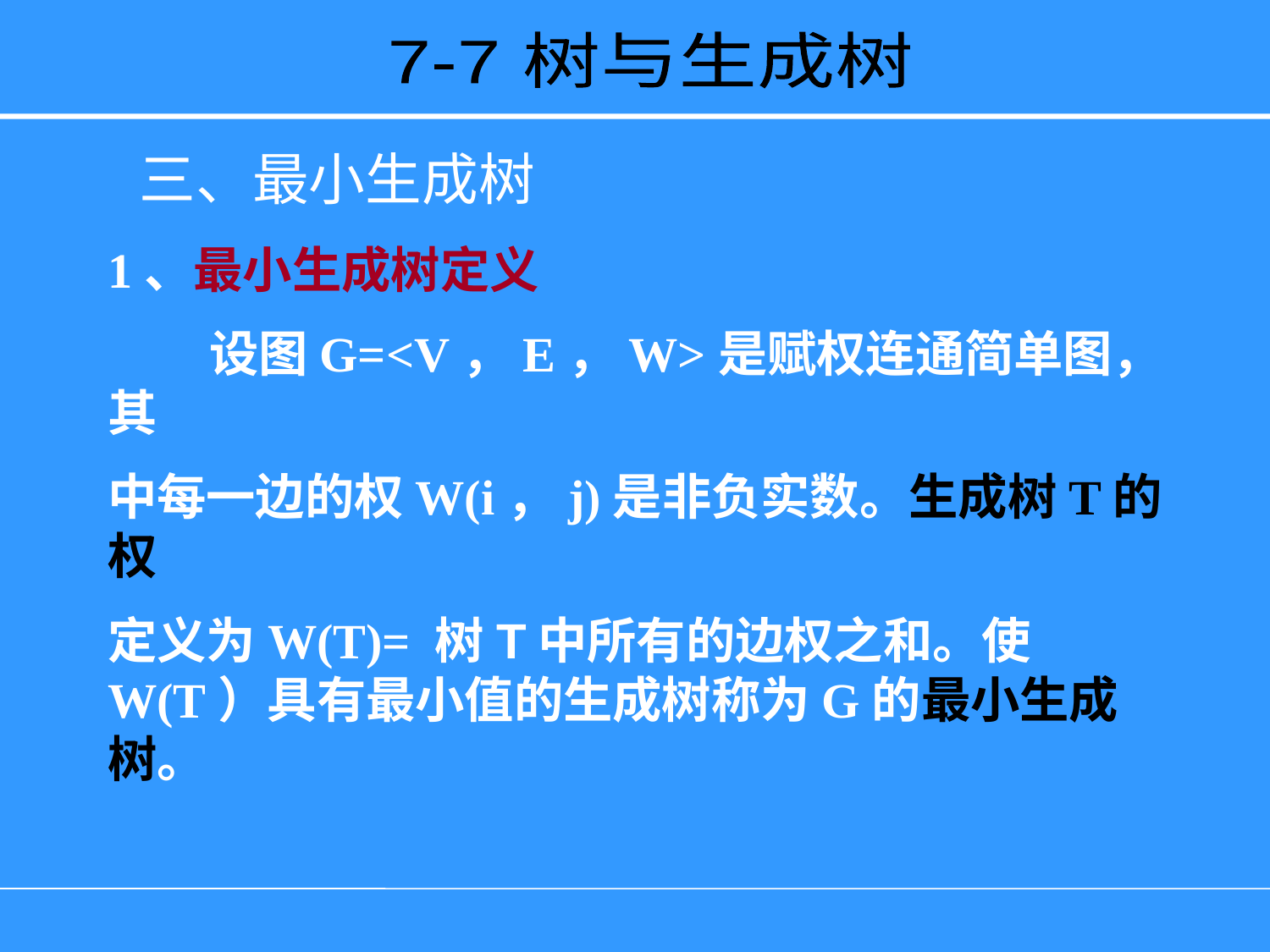

7-7 树与生成树

三、最小生成树

1、最小生成树定义
        设图G=<V，E，W>是赋权连通简单图，其
中每一边的权W(i，j)是非负实数。生成树T的权
定义为W(T)= 树T中所有的边权之和。使W(T）具有最小值的生成树称为G的最小生成树。